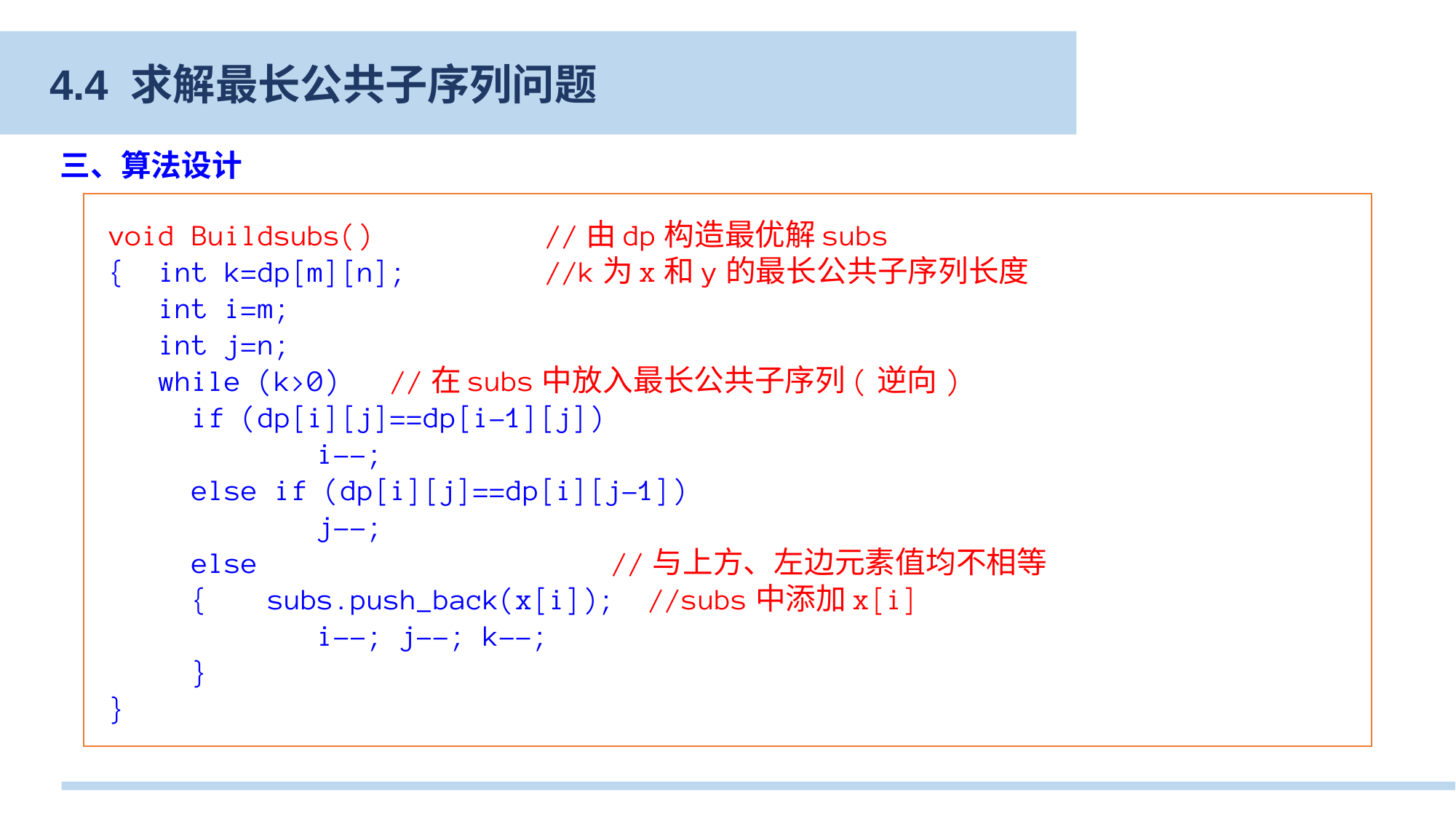

4.4 求解最长公共子序列问题
三、算法设计
void Buildsubs()		//由dp构造最优解subs
{  int k=dp[m][n];		//k为x和y的最长公共子序列长度
   int i=m;
   int j=n;
   while (k>0)   //在subs中放入最长公共子序列(逆向)
     if (dp[i][j]==dp[i-1][j])
	      i--;
     else if (dp[i][j]==dp[i][j-1])
	      j--;
     else			    //与上方、左边元素值均不相等
     {	   subs.push_back(x[i]);  //subs中添加x[i]
	      i--; j--; k--;
     }
}